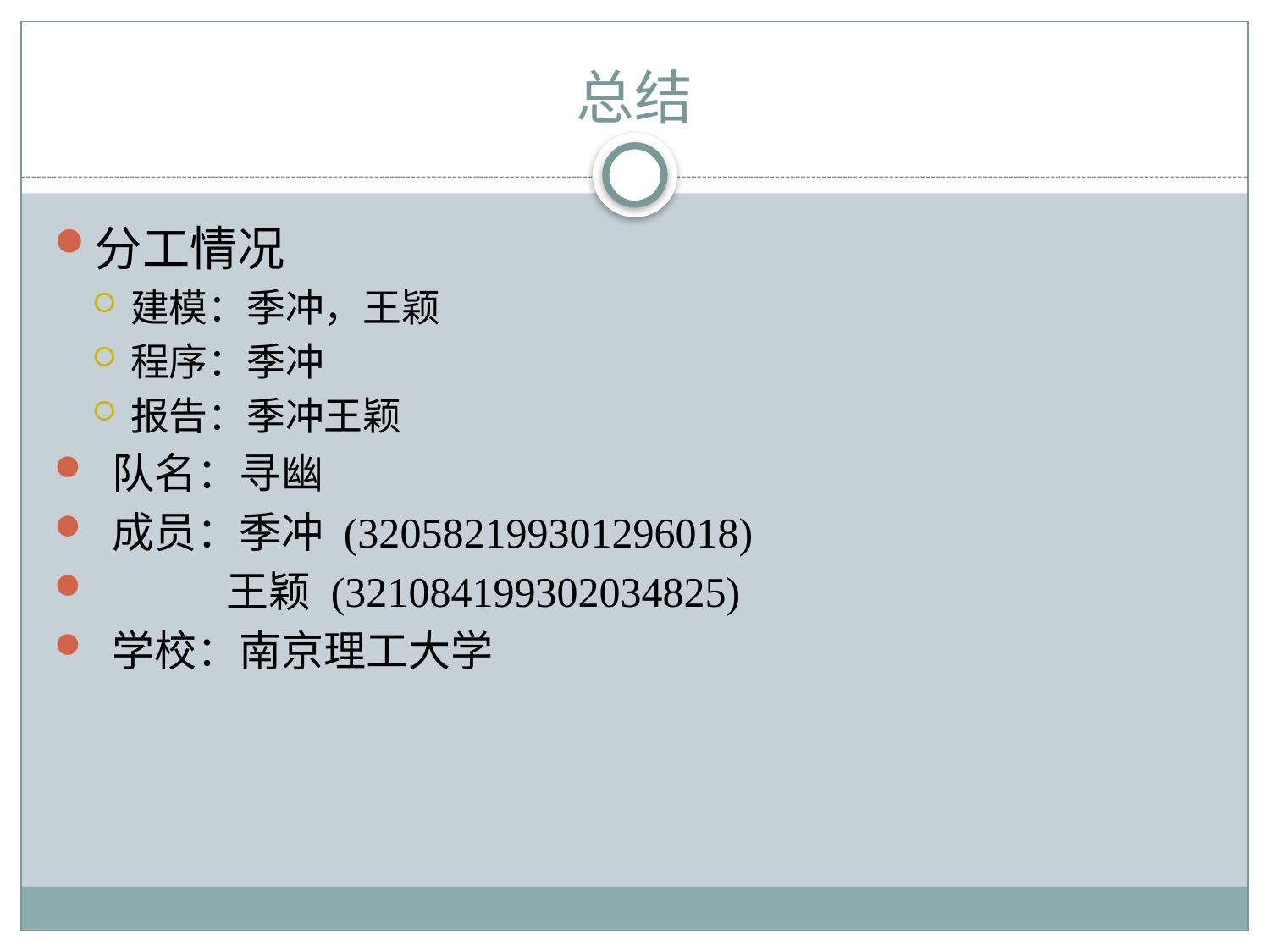

# 总结
分工情况
建模：季冲，王颖
程序：季冲
报告：季冲王颖
 队名：寻幽
 成员：季冲 (320582199301296018)
             王颖 (321084199302034825)
 学校：南京理工大学